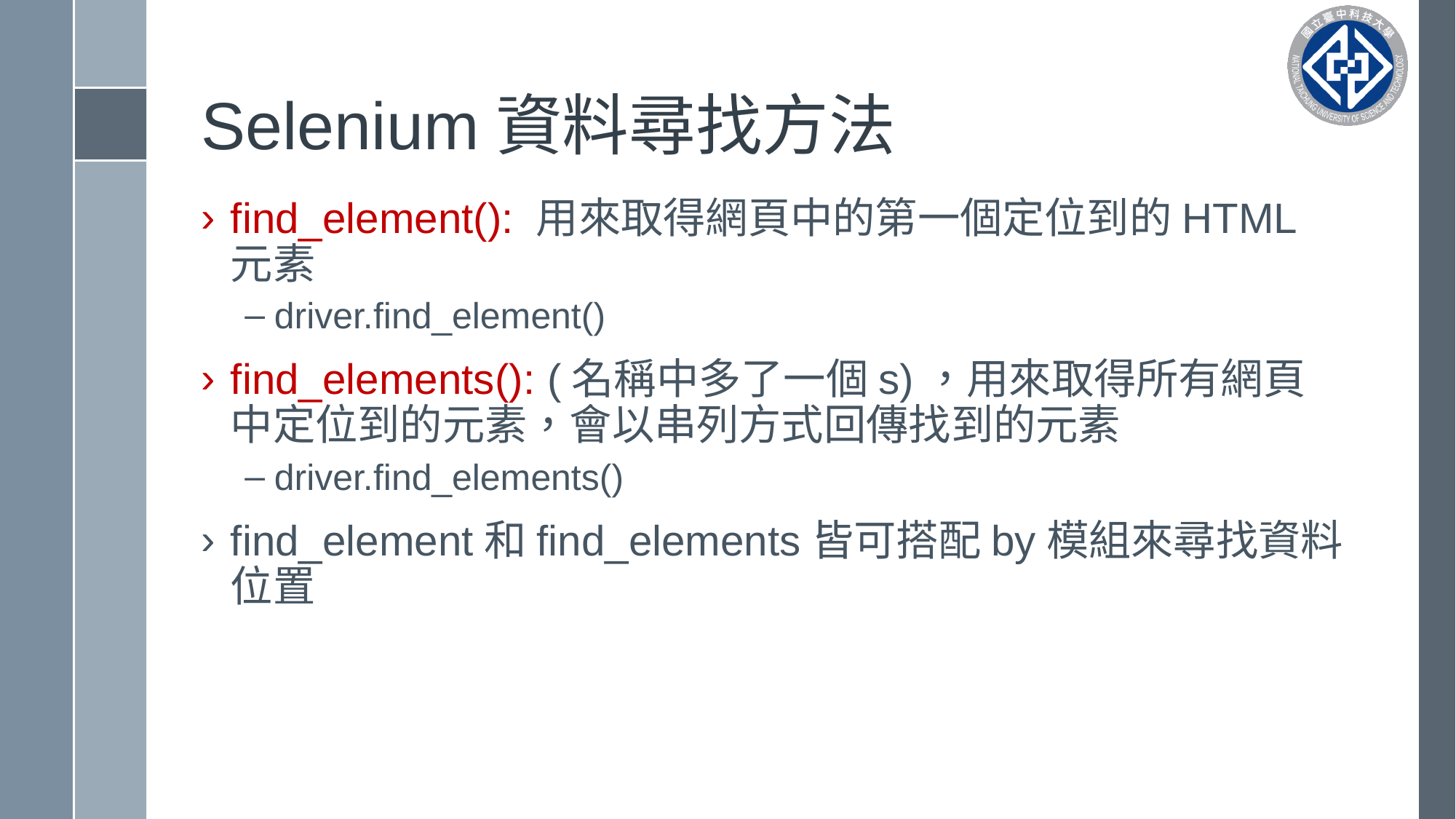

# Selenium資料尋找方法
find_element(): 用來取得網頁中的第一個定位到的HTML元素
driver.find_element()
find_elements(): (名稱中多了一個s)，用來取得所有網頁中定位到的元素，會以串列方式回傳找到的元素
driver.find_elements()
find_element和find_elements皆可搭配by模組來尋找資料位置